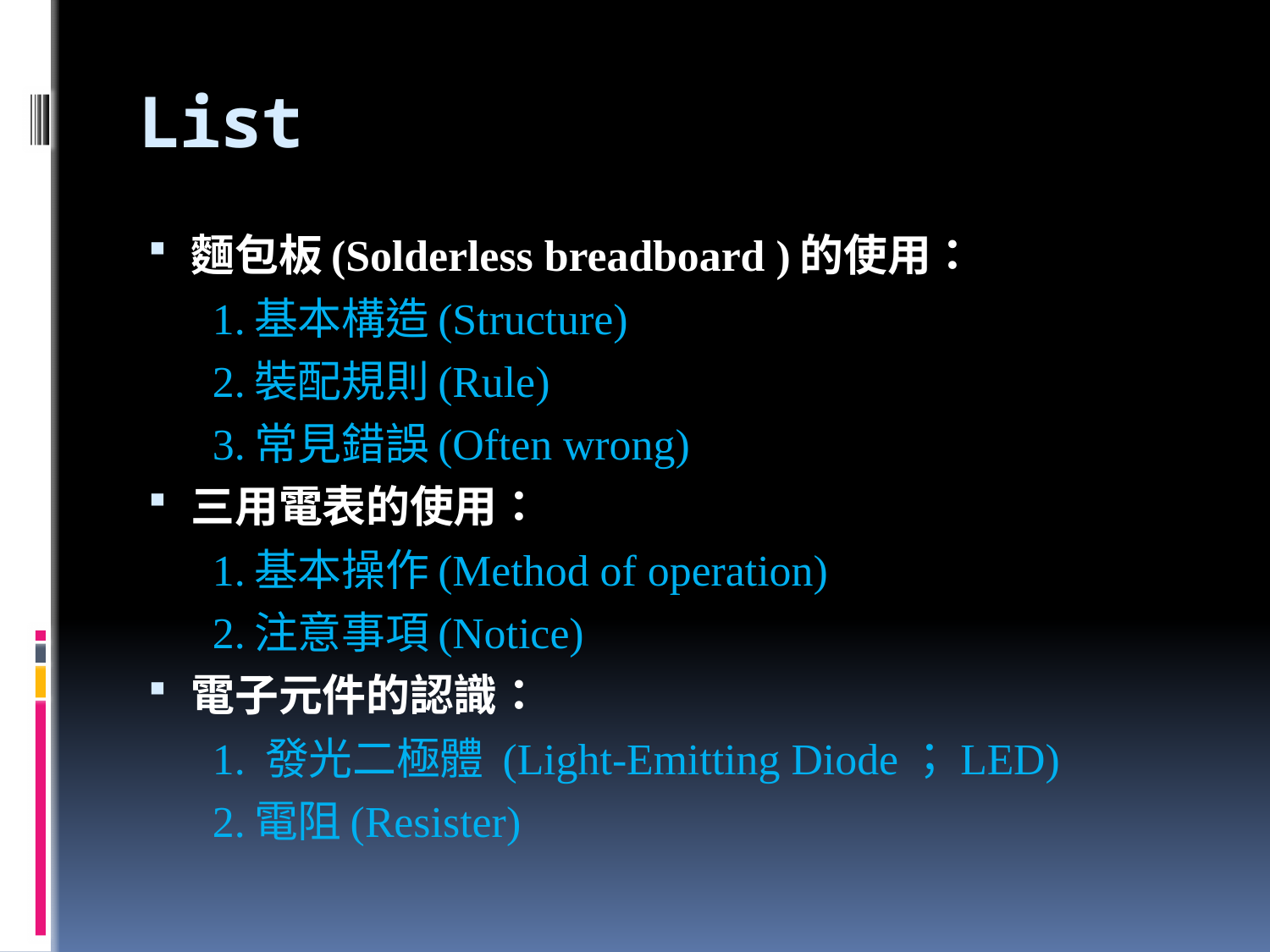

# List
麵包板(Solderless breadboard )的使用：
		1.基本構造(Structure)
		2.裝配規則(Rule)
		3.常見錯誤(Often wrong)
三用電表的使用：
		1.基本操作(Method of operation)
		2.注意事項(Notice)
電子元件的認識：
		1. 發光二極體 (Light-Emitting Diode；LED)
		2.電阻(Resister)